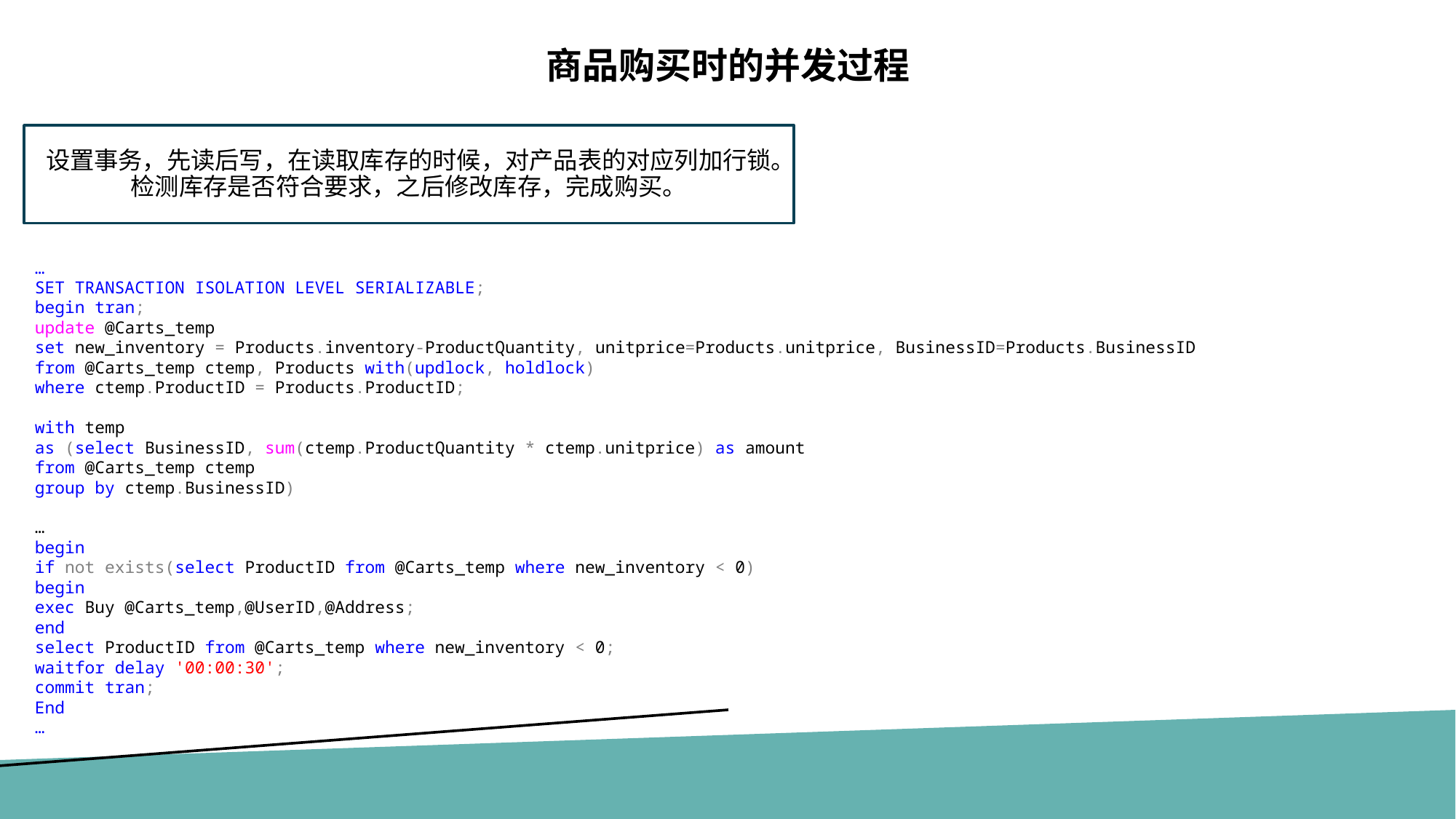

商品购买时的并发过程
设置事务，先读后写，在读取库存的时候，对产品表的对应列加行锁。检测库存是否符合要求，之后修改库存，完成购买。
…
SET TRANSACTION ISOLATION LEVEL SERIALIZABLE;
begin tran;
update @Carts_temp
set new_inventory = Products.inventory-ProductQuantity, unitprice=Products.unitprice, BusinessID=Products.BusinessID
from @Carts_temp ctemp, Products with(updlock, holdlock)
where ctemp.ProductID = Products.ProductID;

with temp
as (select BusinessID, sum(ctemp.ProductQuantity * ctemp.unitprice) as amount
from @Carts_temp ctemp
group by ctemp.BusinessID)

…
begin
if not exists(select ProductID from @Carts_temp where new_inventory < 0)
begin
exec Buy @Carts_temp,@UserID,@Address;
end
select ProductID from @Carts_temp where new_inventory < 0;
waitfor delay '00:00:30';
commit tran;
End
…